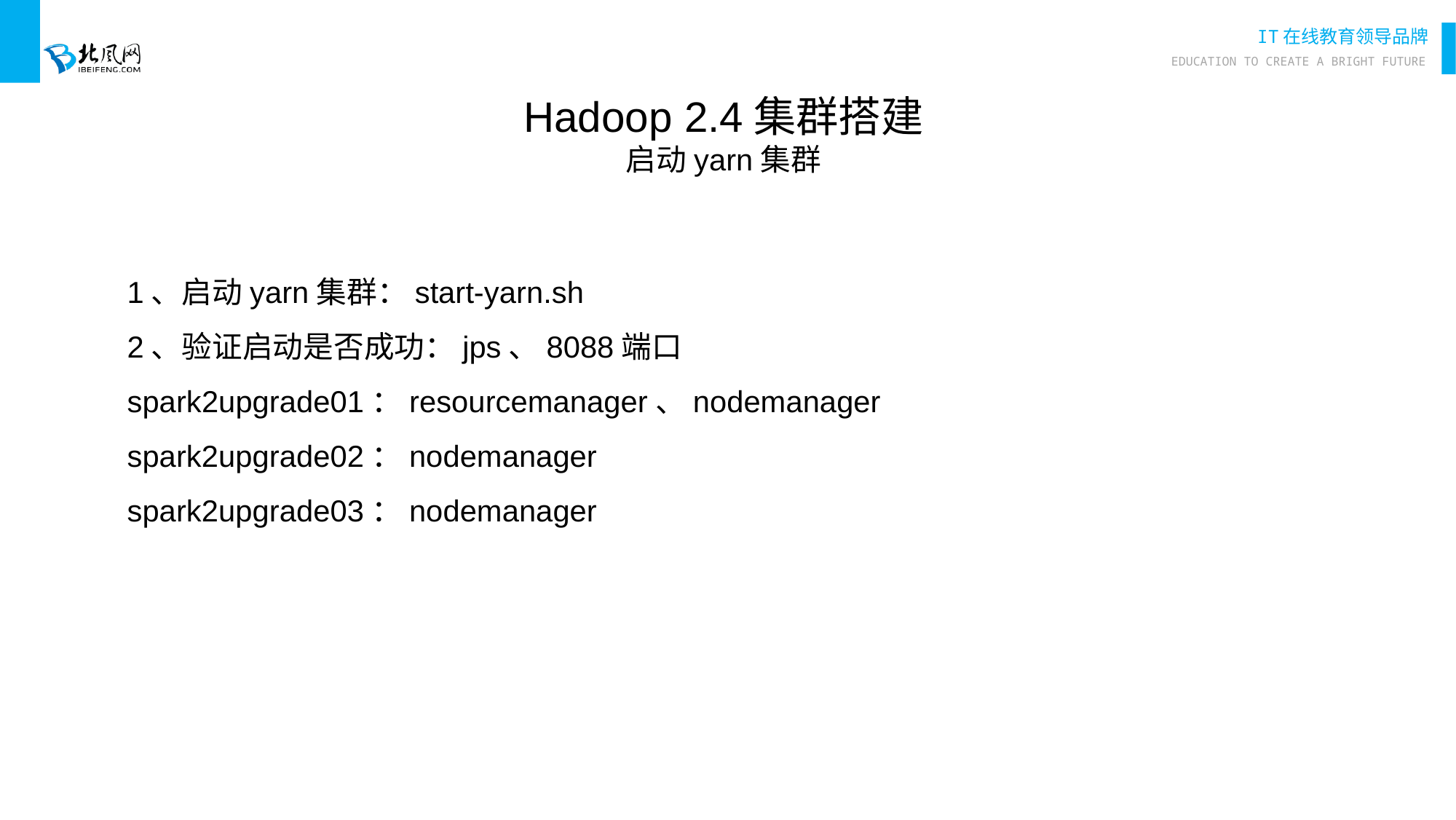

Hadoop 2.4集群搭建
启动yarn集群
1、启动yarn集群：start-yarn.sh
2、验证启动是否成功：jps、8088端口
spark2upgrade01：resourcemanager、nodemanager
spark2upgrade02：nodemanager
spark2upgrade03：nodemanager